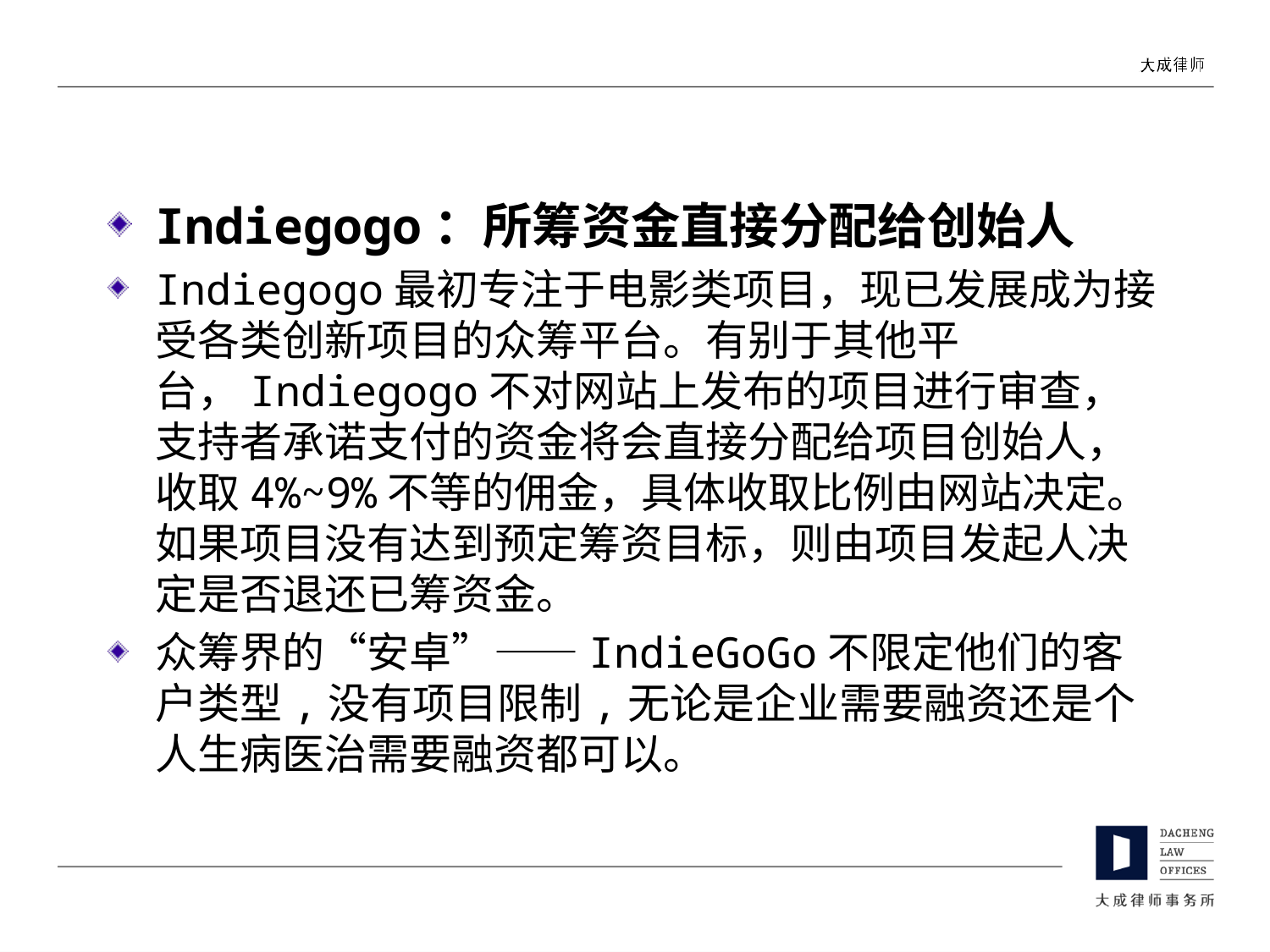

Indiegogo：所筹资金直接分配给创始人
Indiegogo最初专注于电影类项目，现已发展成为接受各类创新项目的众筹平台。有别于其他平台，Indiegogo不对网站上发布的项目进行审查，支持者承诺支付的资金将会直接分配给项目创始人，收取4%~9%不等的佣金，具体收取比例由网站决定。如果项目没有达到预定筹资目标，则由项目发起人决定是否退还已筹资金。
众筹界的“安卓”——IndieGoGo不限定他们的客户类型,没有项目限制,无论是企业需要融资还是个人生病医治需要融资都可以。